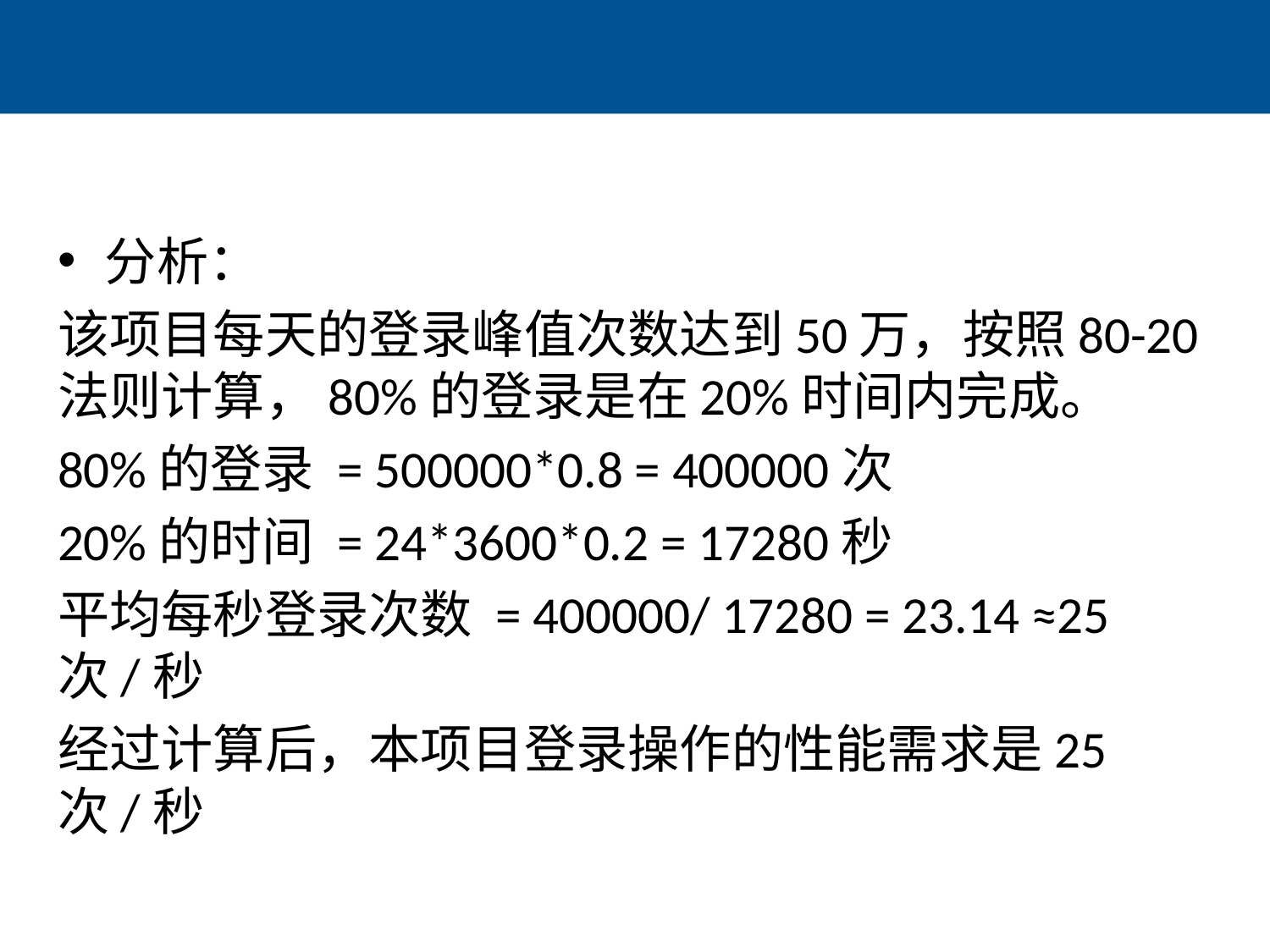

#
分析：
该项目每天的登录峰值次数达到50万，按照80-20法则计算，80%的登录是在20%时间内完成。
80%的登录 = 500000*0.8 = 400000次
20%的时间 = 24*3600*0.2 = 17280秒
平均每秒登录次数 = 400000/ 17280 = 23.14 ≈25次/秒
经过计算后，本项目登录操作的性能需求是25次/秒